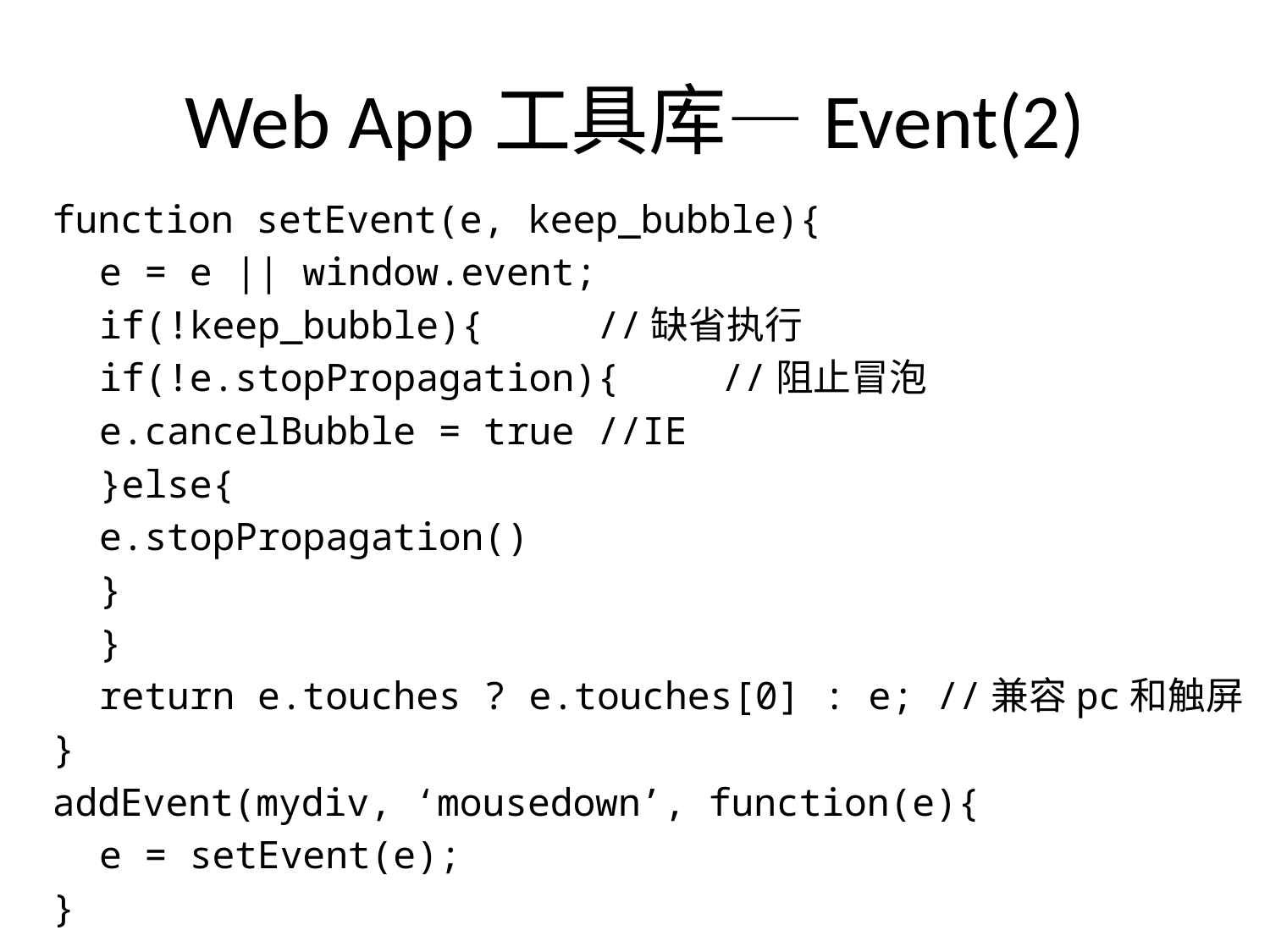

# Web App工具库—Event(2)
function setEvent(e, keep_bubble){
	e = e || window.event;
	if(!keep_bubble){				//缺省执行
		if(!e.stopPropagation){		//阻止冒泡
			e.cancelBubble = true	//IE
		}else{
			e.stopPropagation()
		}
	}
	return e.touches ? e.touches[0] : e; //兼容pc和触屏
}
addEvent(mydiv, ‘mousedown’, function(e){
	e = setEvent(e);
}